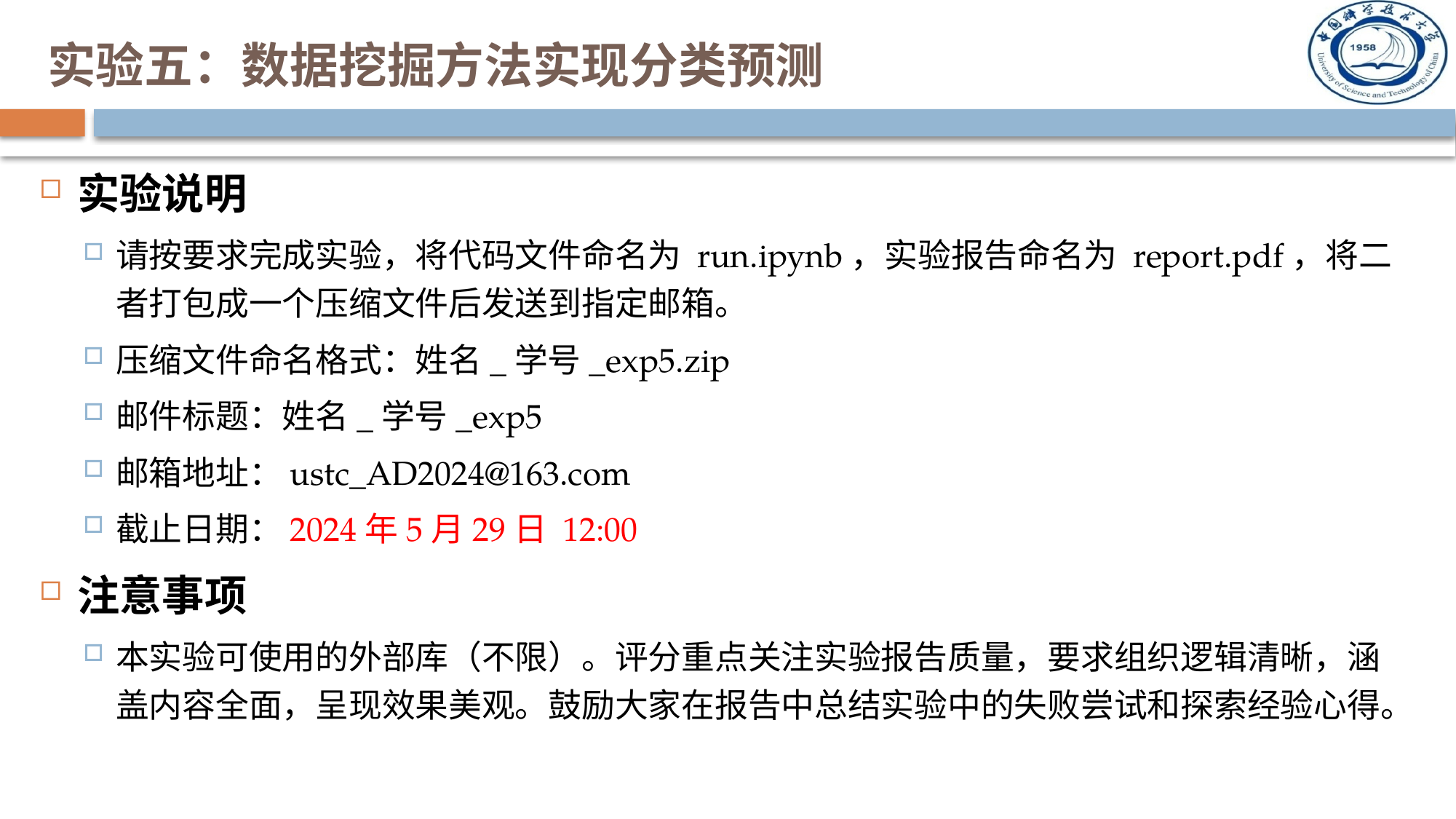

# 实验五：数据挖掘方法实现分类预测
实验说明
请按要求完成实验，将代码文件命名为 run.ipynb，实验报告命名为 report.pdf，将二者打包成一个压缩文件后发送到指定邮箱。
压缩文件命名格式：姓名_学号_exp5.zip
邮件标题：姓名_学号_exp5
邮箱地址：ustc_AD2024@163.com
截止日期：2024年5月29日 12:00
注意事项
本实验可使用的外部库（不限）。评分重点关注实验报告质量，要求组织逻辑清晰，涵盖内容全面，呈现效果美观。鼓励大家在报告中总结实验中的失败尝试和探索经验心得。